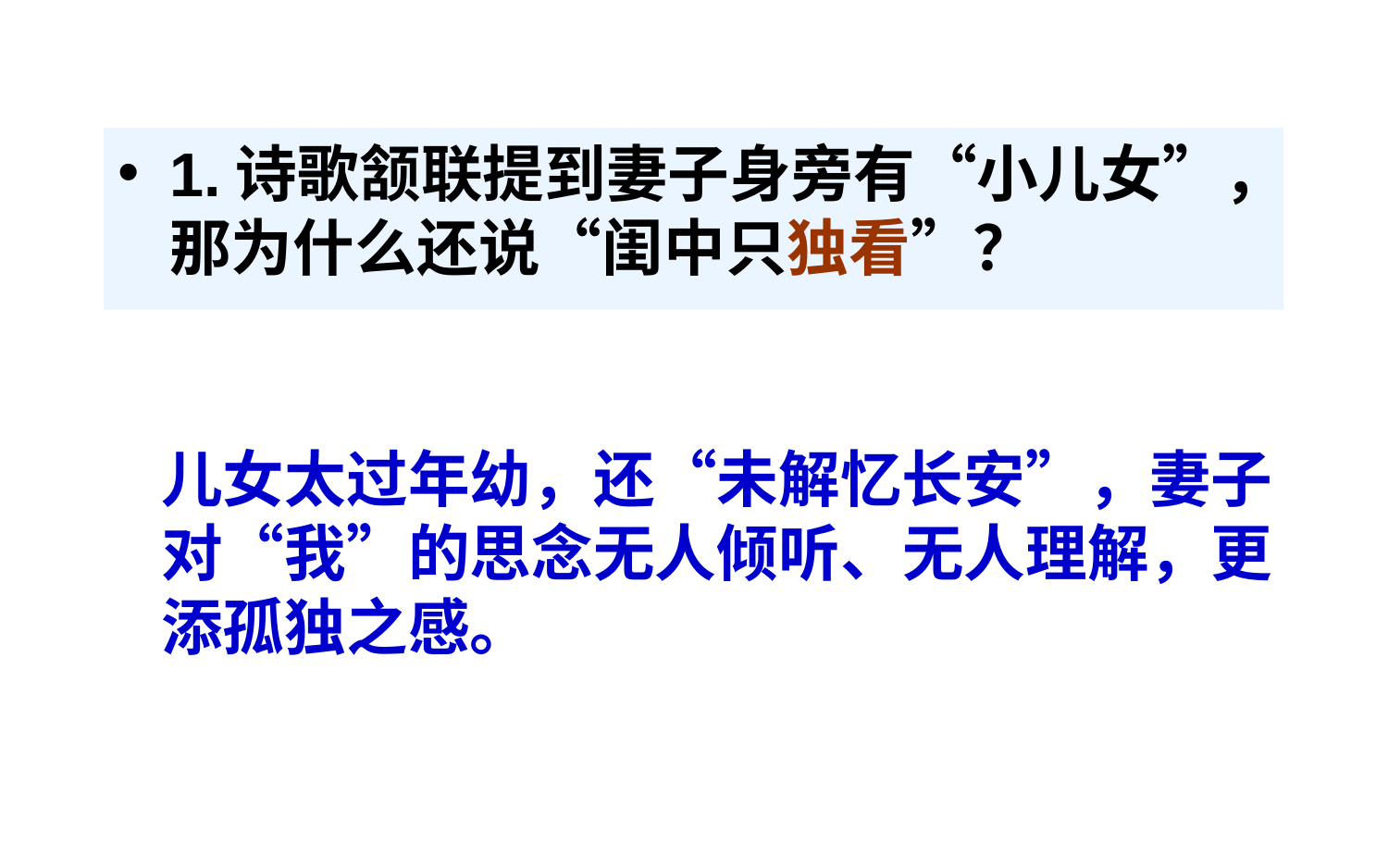

1.诗歌颔联提到妻子身旁有“小儿女”，那为什么还说“闺中只独看”？
儿女太过年幼，还“未解忆长安”，妻子对“我”的思念无人倾听、无人理解，更添孤独之感。